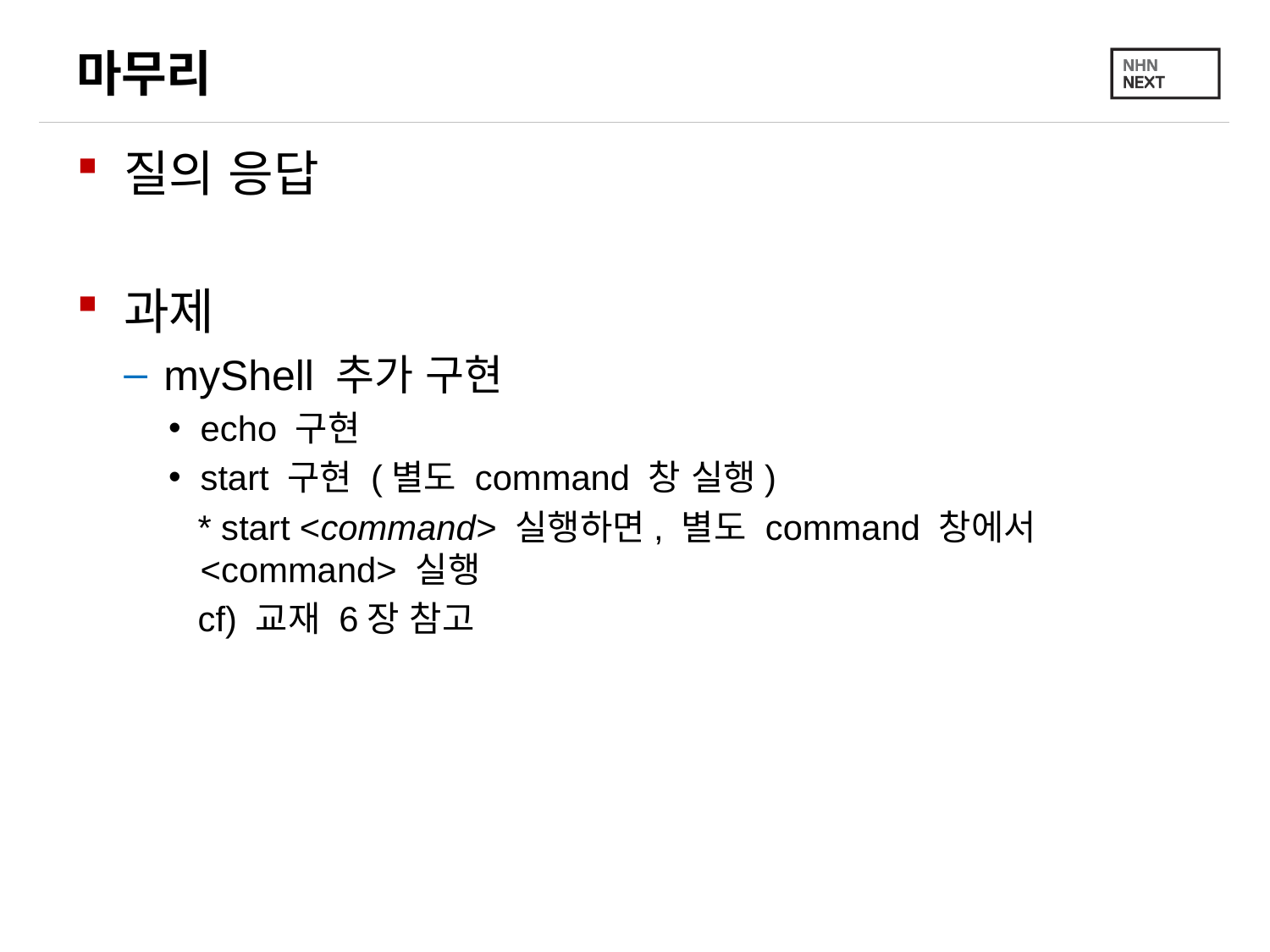

# 마무리
질의 응답

과제
myShell 추가 구현
echo 구현
start 구현 (별도 command 창 실행)
   * start <command> 실행하면, 별도 command 창에서 <command> 실행
   cf) 교재 6장 참고